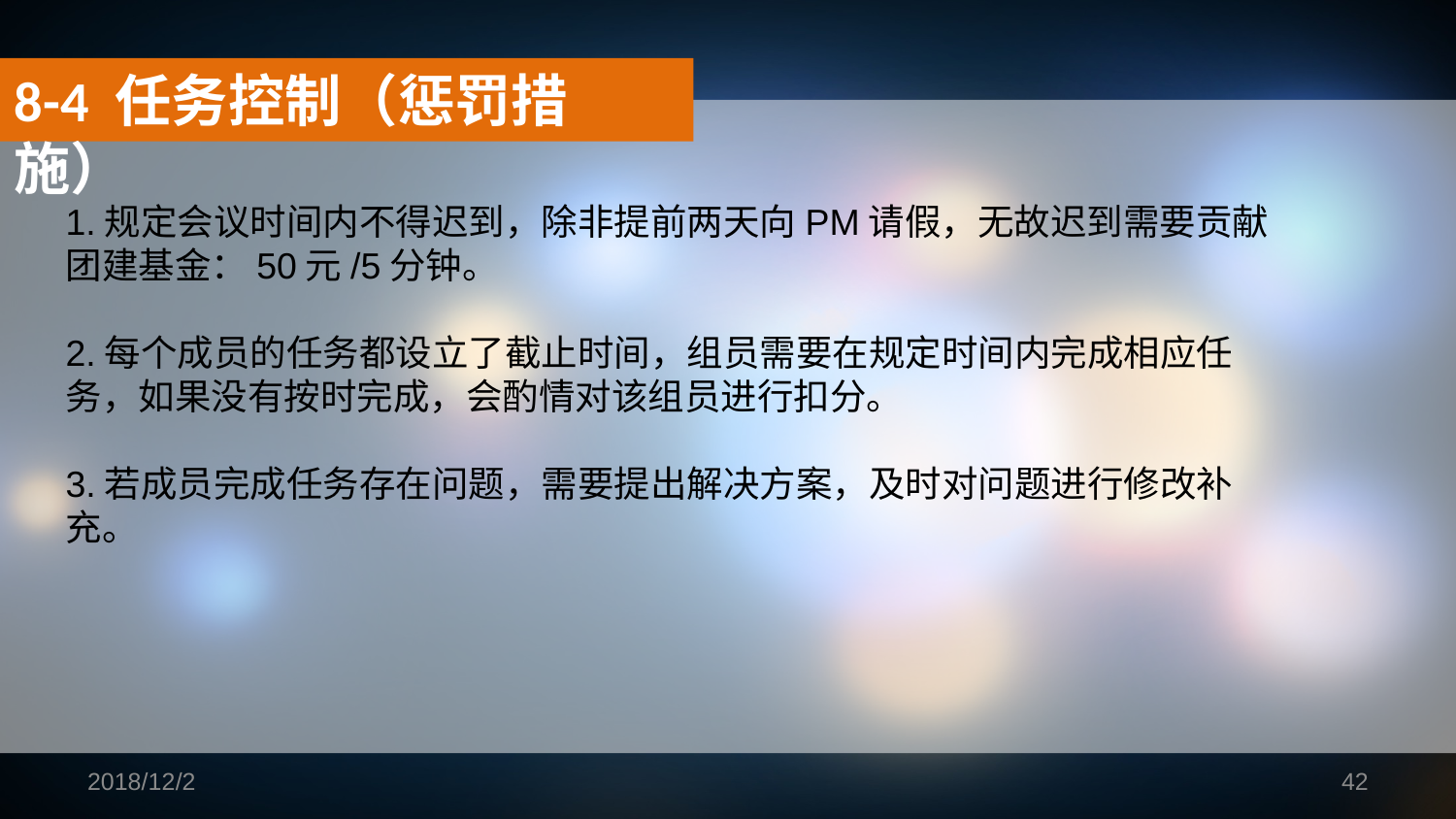

8-4 任务控制（惩罚措施）

1.规定会议时间内不得迟到，除非提前两天向PM请假，无故迟到需要贡献团建基金：50元/5分钟。

2.每个成员的任务都设立了截止时间，组员需要在规定时间内完成相应任务，如果没有按时完成，会酌情对该组员进行扣分。

3.若成员完成任务存在问题，需要提出解决方案，及时对问题进行修改补充。

2018/12/2
42